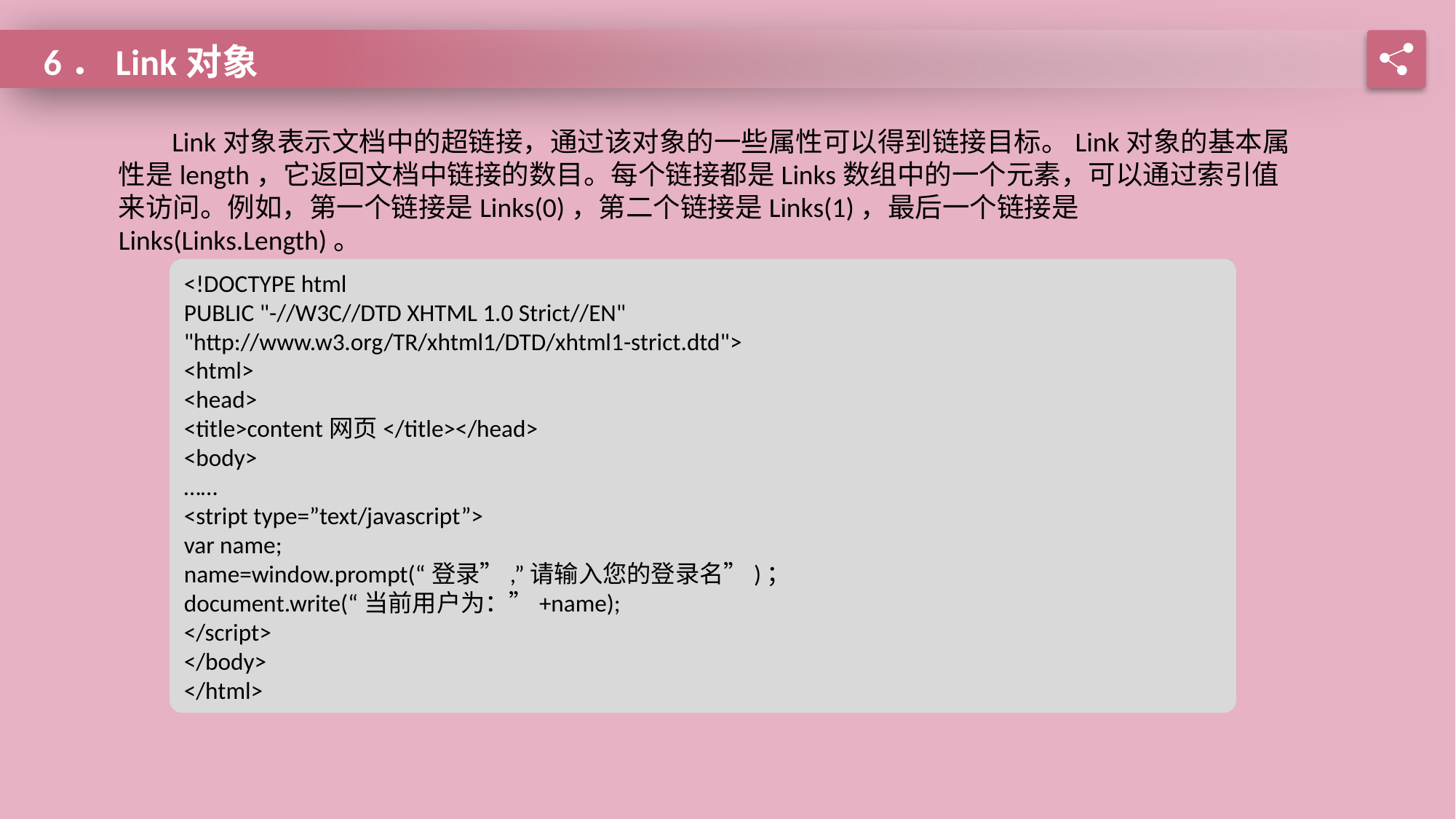

6．Link对象
Link对象表示文档中的超链接，通过该对象的一些属性可以得到链接目标。Link对象的基本属性是length，它返回文档中链接的数目。每个链接都是Links数组中的一个元素，可以通过索引值来访问。例如，第一个链接是Links(0)，第二个链接是Links(1)，最后一个链接是Links(Links.Length)。
例如：
<!DOCTYPE html
PUBLIC "-//W3C//DTD XHTML 1.0 Strict//EN"
"http://www.w3.org/TR/xhtml1/DTD/xhtml1-strict.dtd">
<html>
<head>
<title>content网页</title></head>
<body>
……
<stript type=”text/javascript”>
var name;
name=window.prompt(“登录”,”请输入您的登录名”)；
document.write(“当前用户为：”+name);
</script>
</body>
</html>